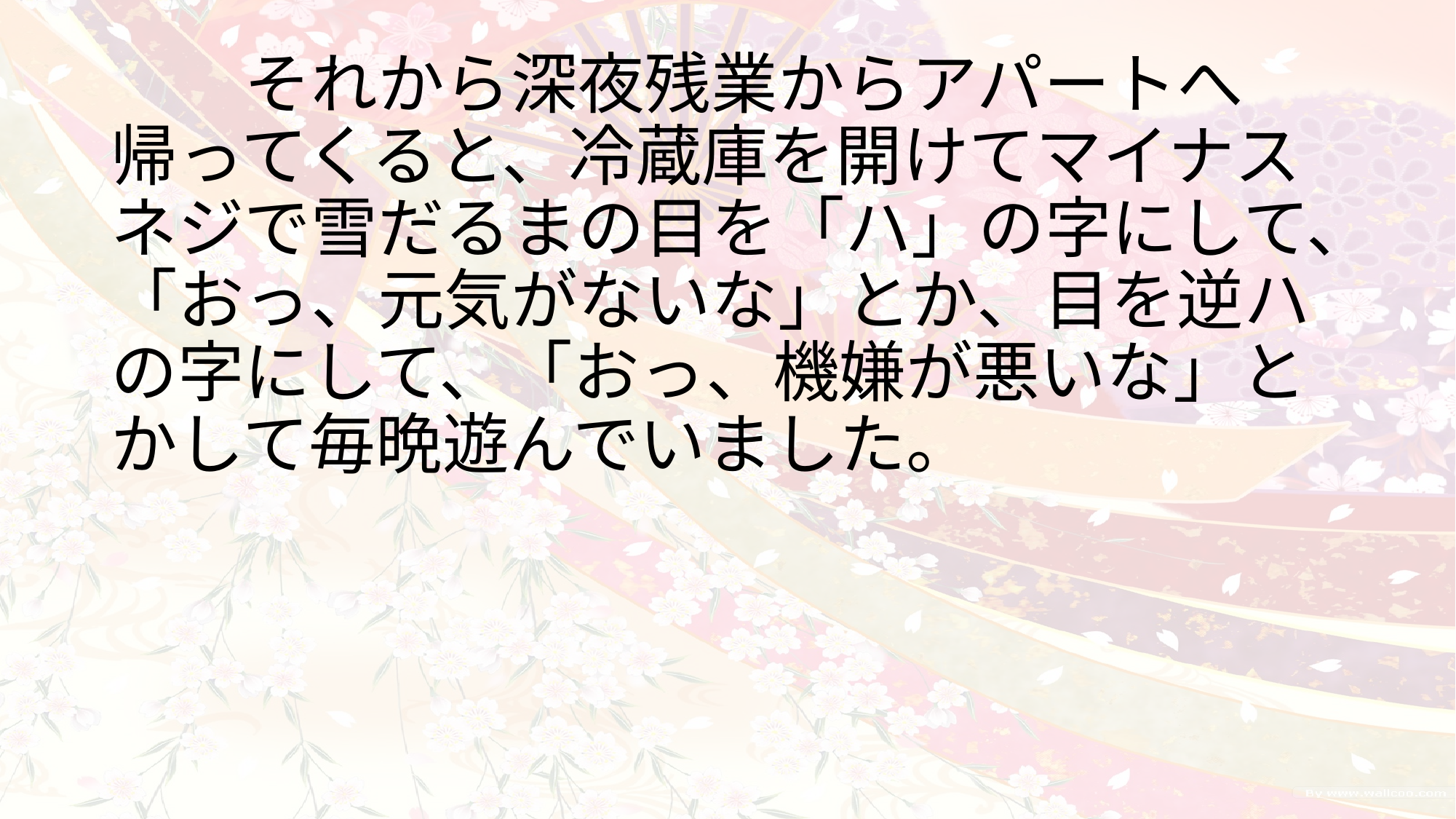

それから深夜残業からアパートへ帰ってくると、冷蔵庫を開けてマイナスネジで雪だるまの目を「ハ」の字にして、「おっ、元気がないな」とか、目を逆ハの字にして、「おっ、機嫌が悪いな」とかして毎晩遊んでいました。